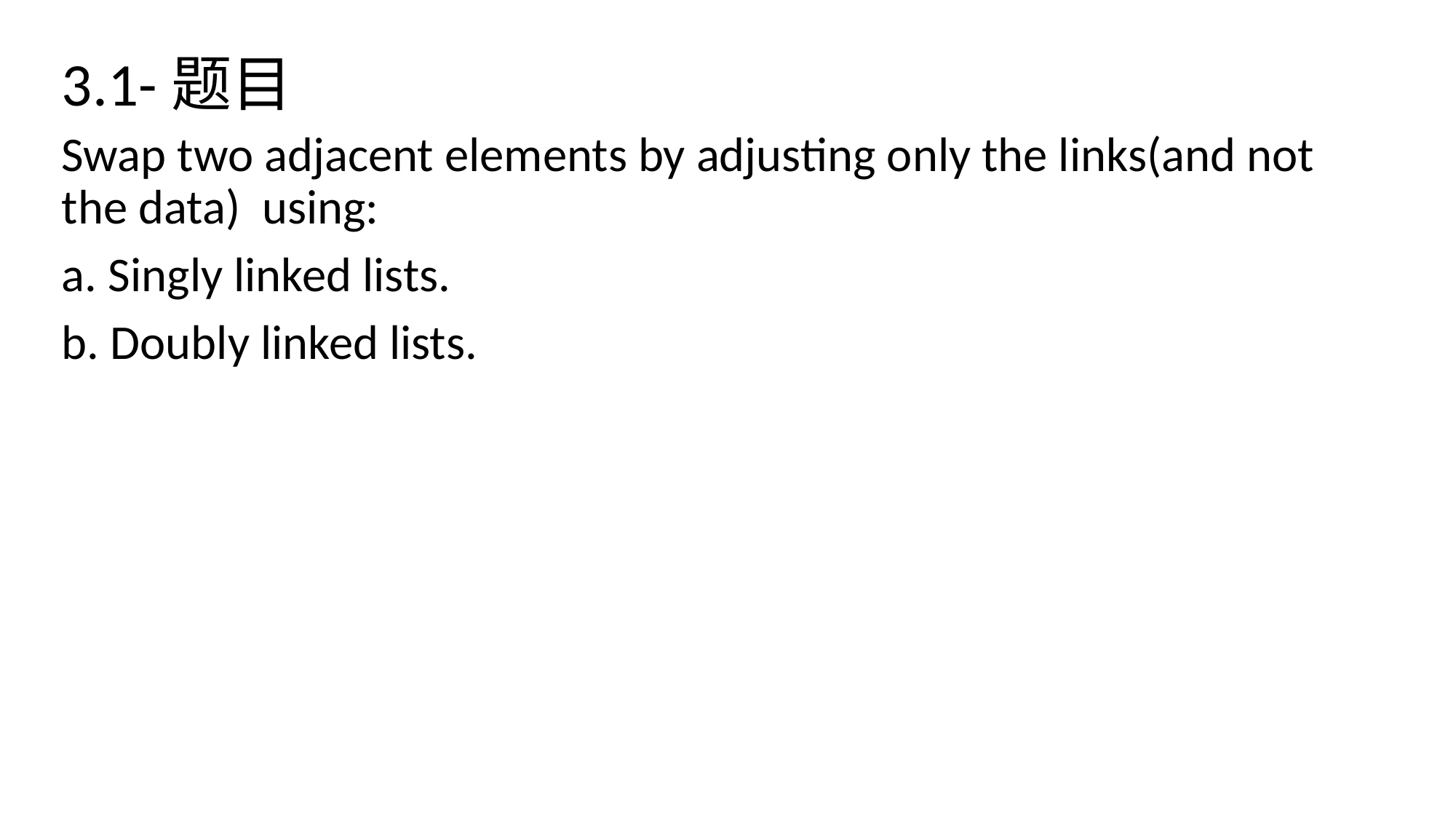

# 3.1-题目
Swap two adjacent elements by adjusting only the links(and not the data)  using:
a. Singly linked lists.
b. Doubly linked lists.